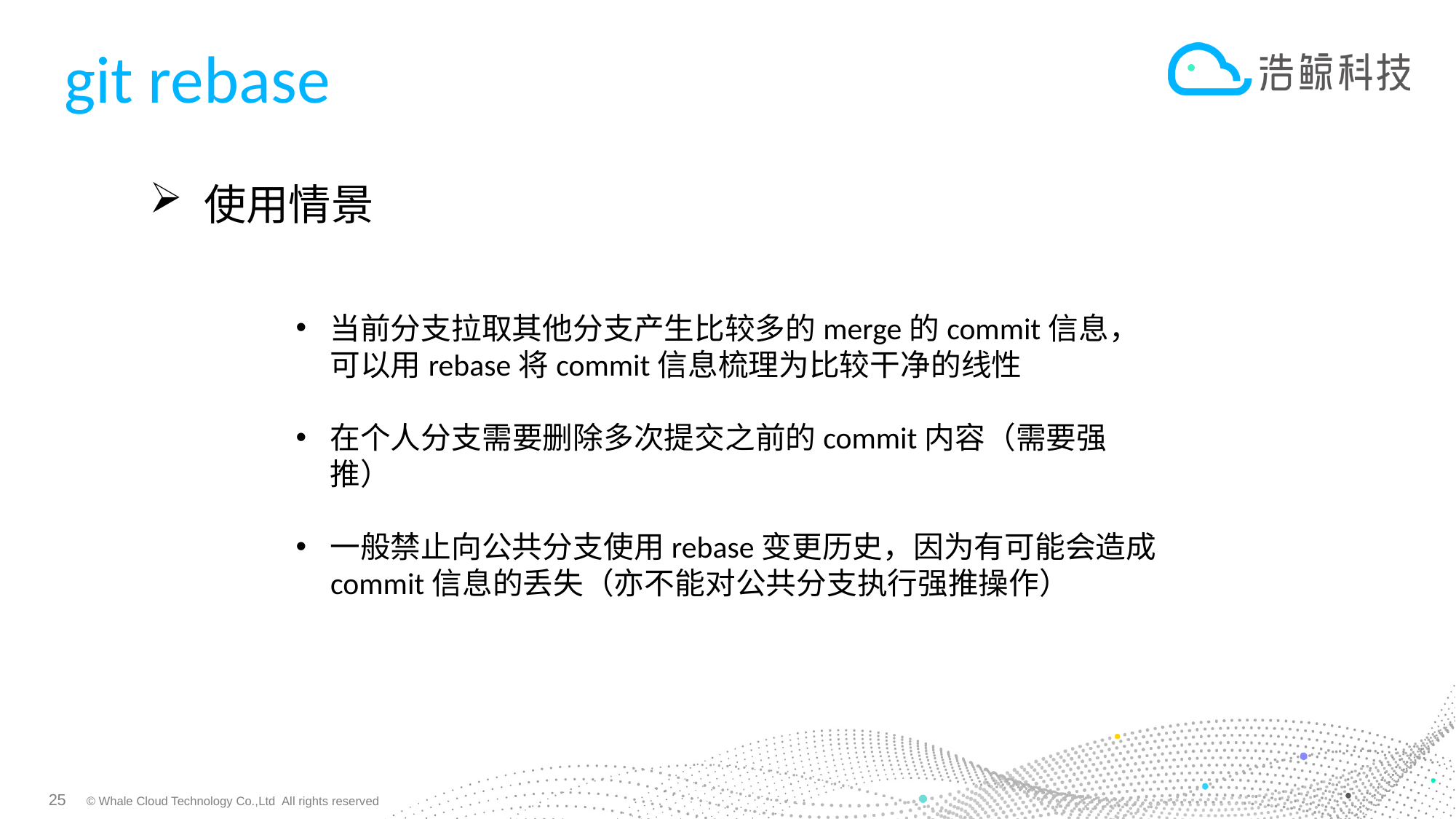

# git rebase
使用情景
当前分支拉取其他分支产生比较多的merge的commit信息，可以用rebase将commit信息梳理为比较干净的线性

在个人分支需要删除多次提交之前的commit内容（需要强推）

一般禁止向公共分支使用rebase变更历史，因为有可能会造成
     commit信息的丢失（亦不能对公共分支执行强推操作）